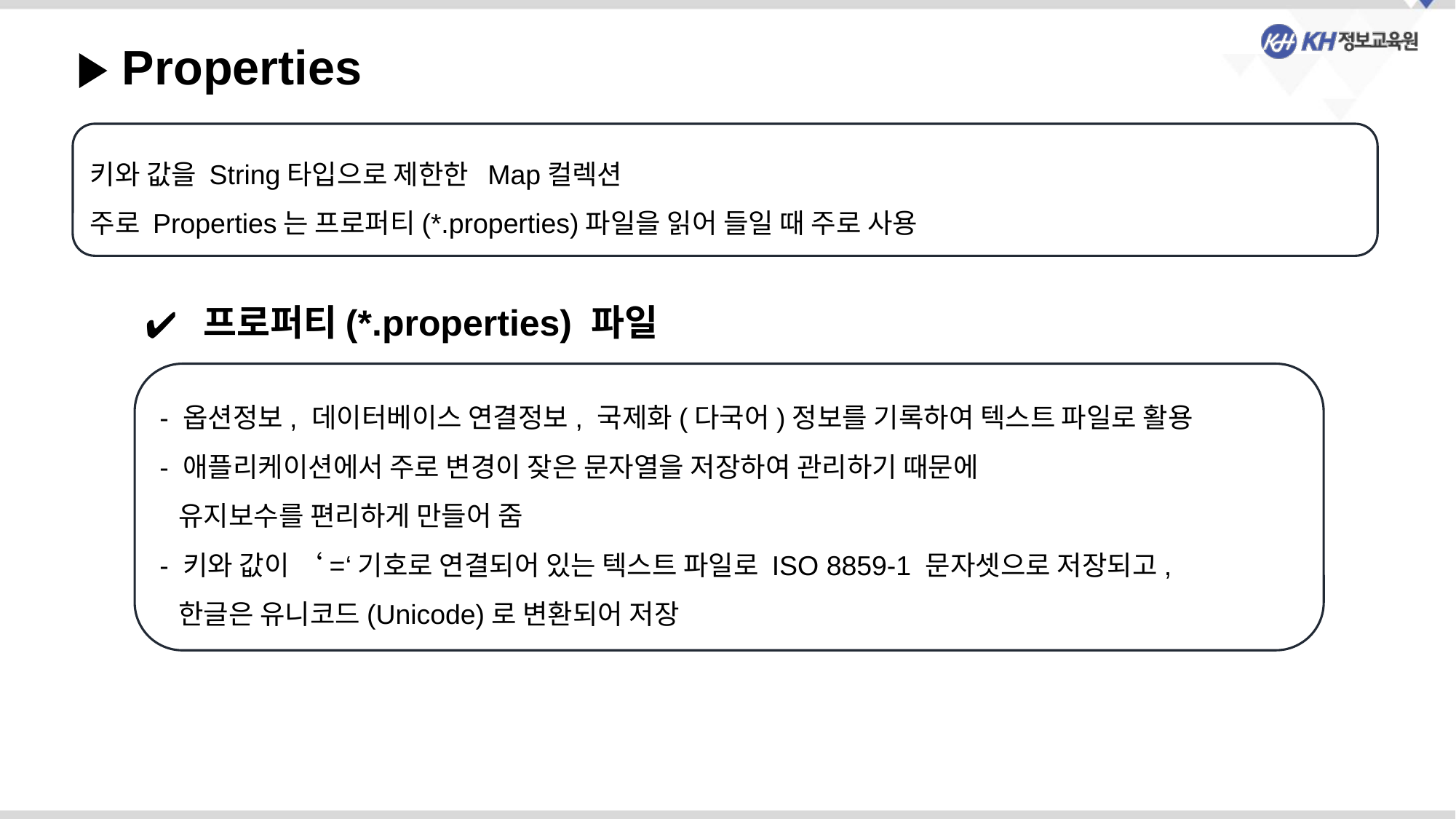

▶ Properties
키와 값을 String타입으로 제한한  Map컬렉션
주로 Properties는 프로퍼티(*.properties)파일을 읽어 들일 때 주로 사용
 프로퍼티(*.properties) 파일
- 옵션정보, 데이터베이스 연결정보, 국제화(다국어)정보를 기록하여 텍스트 파일로 활용
- 애플리케이션에서 주로 변경이 잦은 문자열을 저장하여 관리하기 때문에
  유지보수를 편리하게 만들어 줌
- 키와 값이 ‘=‘기호로 연결되어 있는 텍스트 파일로 ISO 8859-1 문자셋으로 저장되고,
  한글은 유니코드(Unicode)로 변환되어 저장